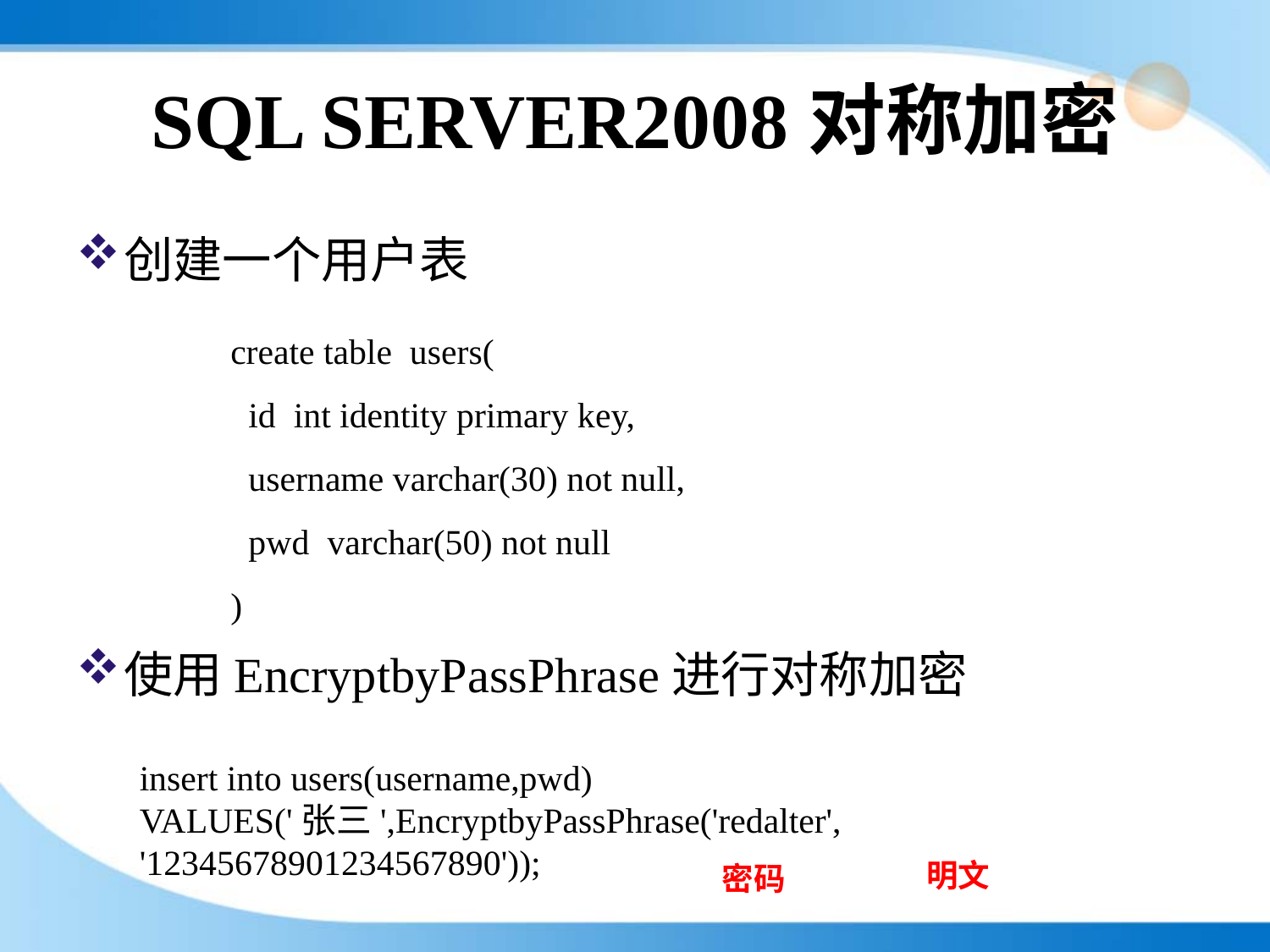

# SQL SERVER2008对称加密
创建一个用户表

使用EncryptbyPassPhrase进行对称加密
create table  users(
  id  int identity primary key,
  username varchar(30) not null,
  pwd  varchar(50) not null
)
insert into users(username,pwd)
VALUES('张三',EncryptbyPassPhrase('redalter', '12345678901234567890'));
明文
密码